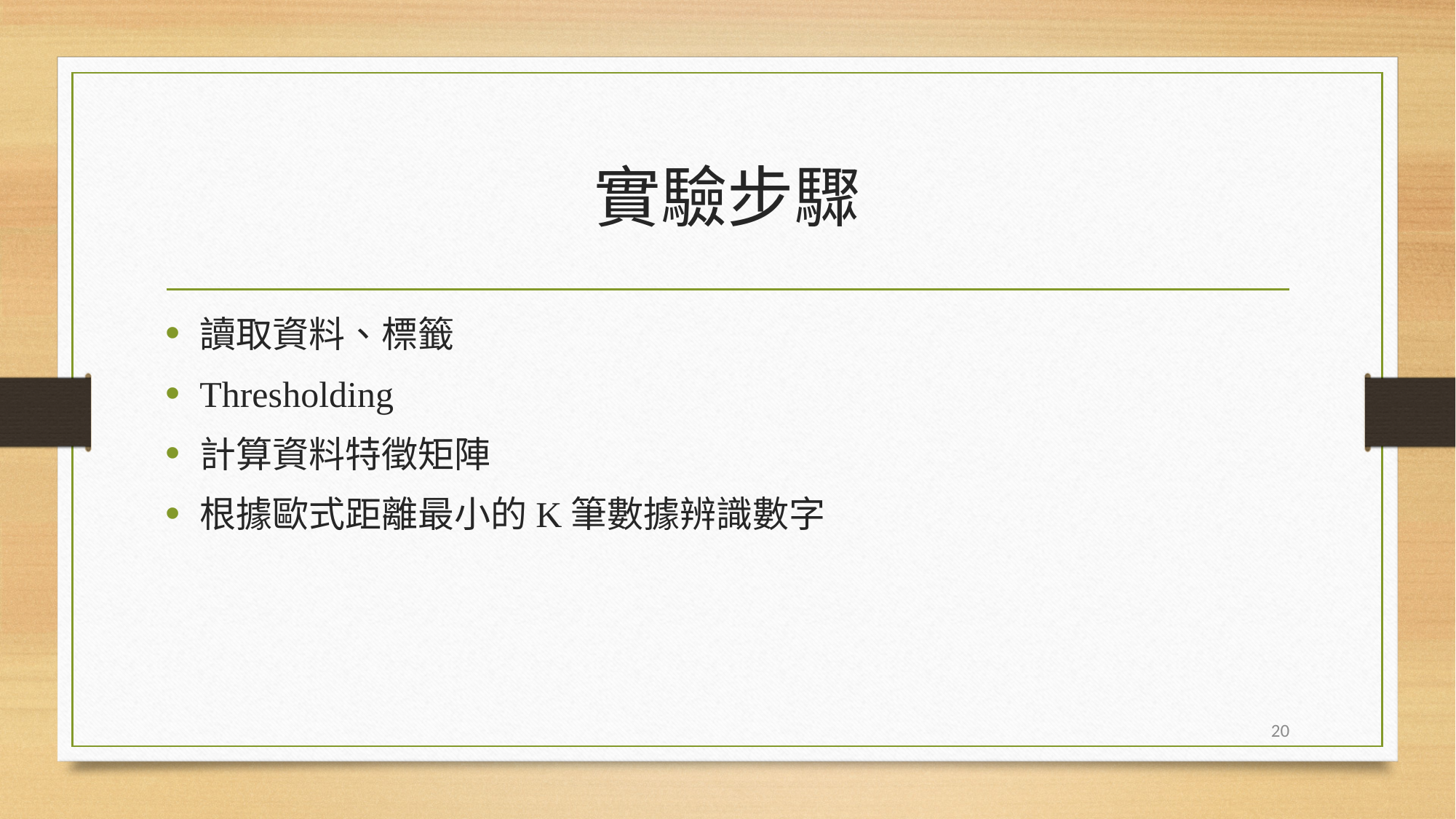

# 實驗步驟
讀取資料、標籤
Thresholding
計算資料特徵矩陣
根據歐式距離最小的K筆數據辨識數字

20